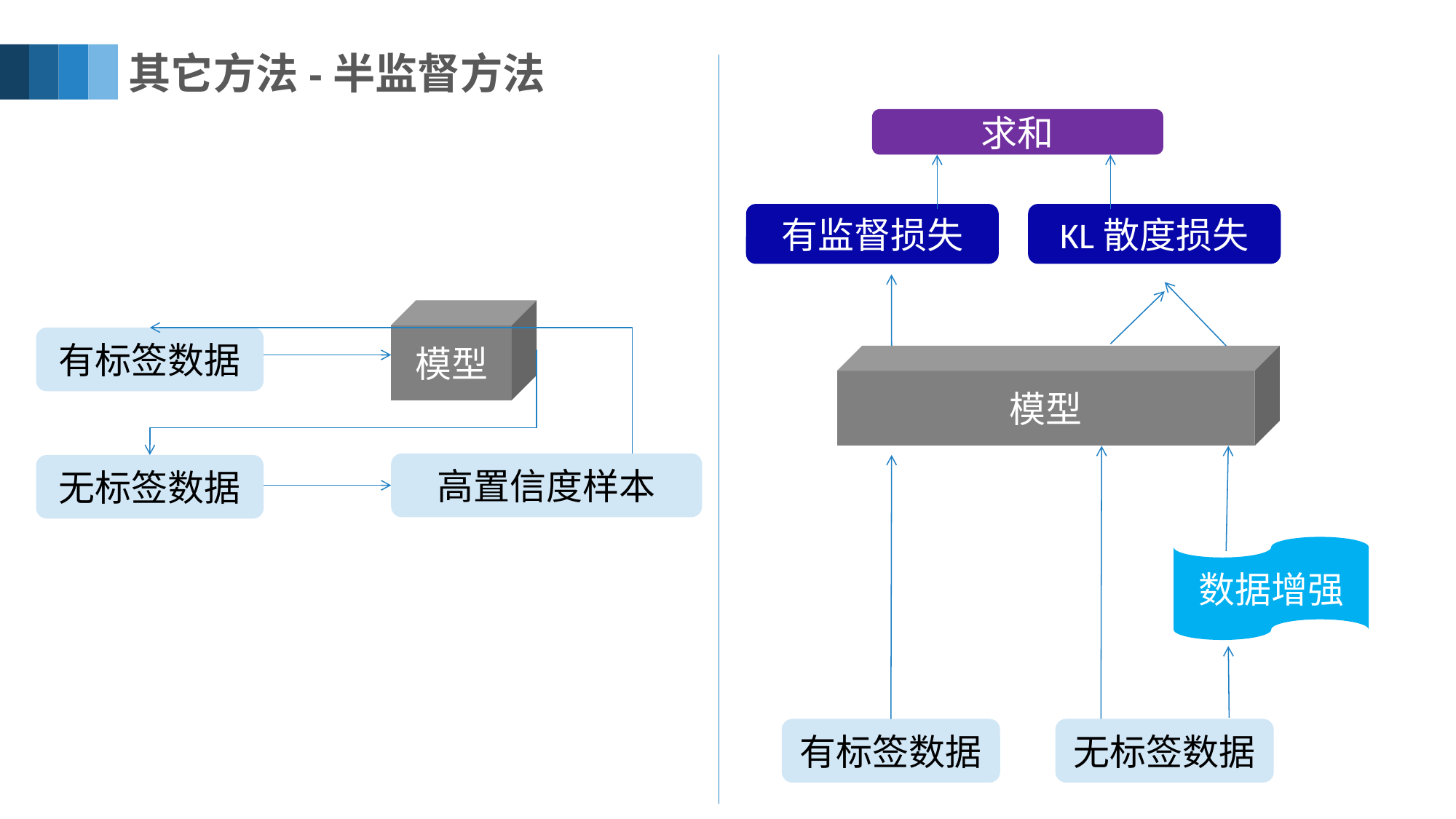

其它方法-半监督方法

求和
有监督损失
KL散度损失
模型
有标签数据
模型
高置信度样本
无标签数据
数据增强
有标签数据
无标签数据